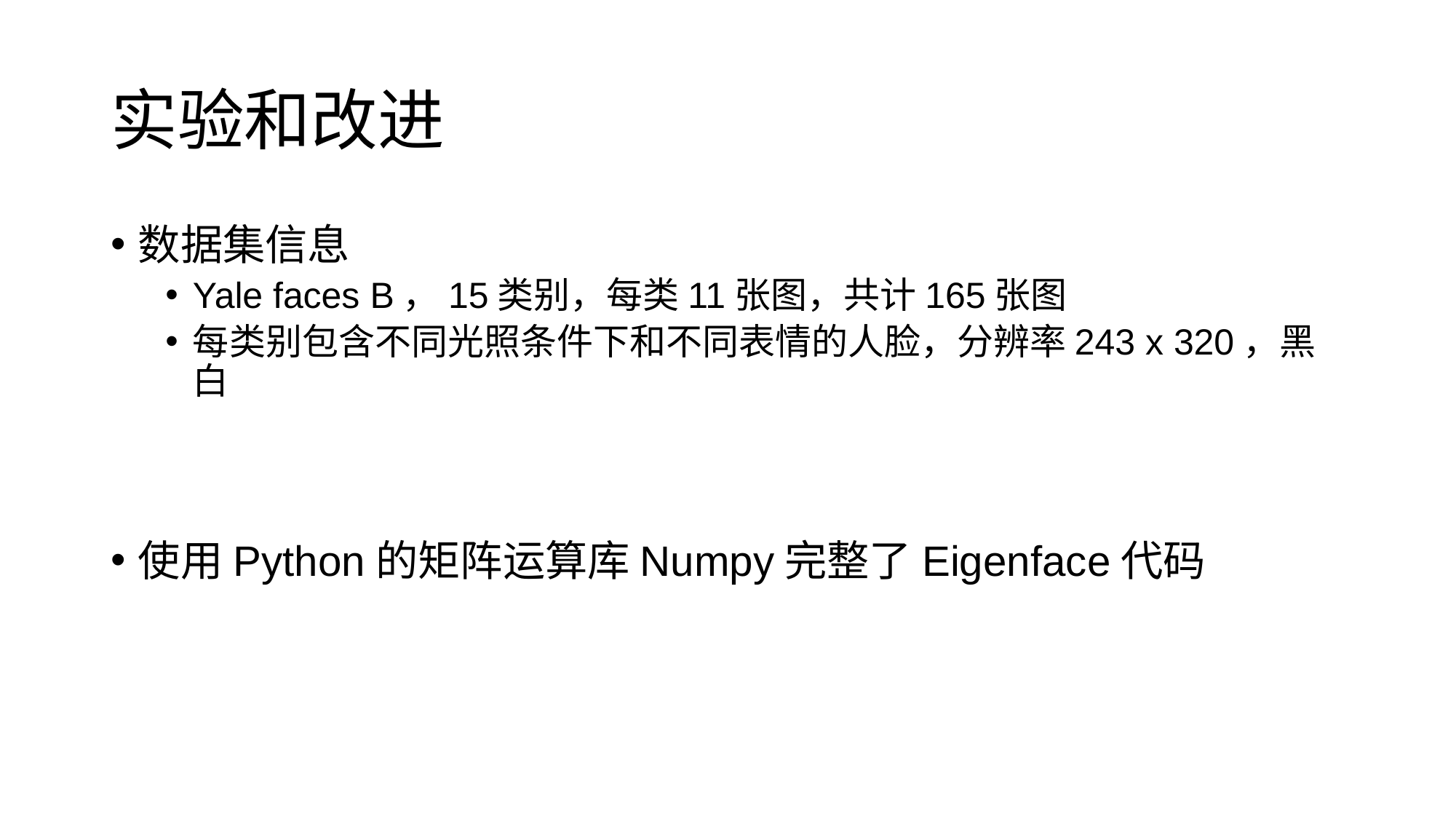

# 实验和改进
数据集信息
Yale faces B，15类别，每类11张图，共计165张图
每类别包含不同光照条件下和不同表情的人脸，分辨率243 x 320，黑白

使用Python的矩阵运算库Numpy完整了Eigenface代码